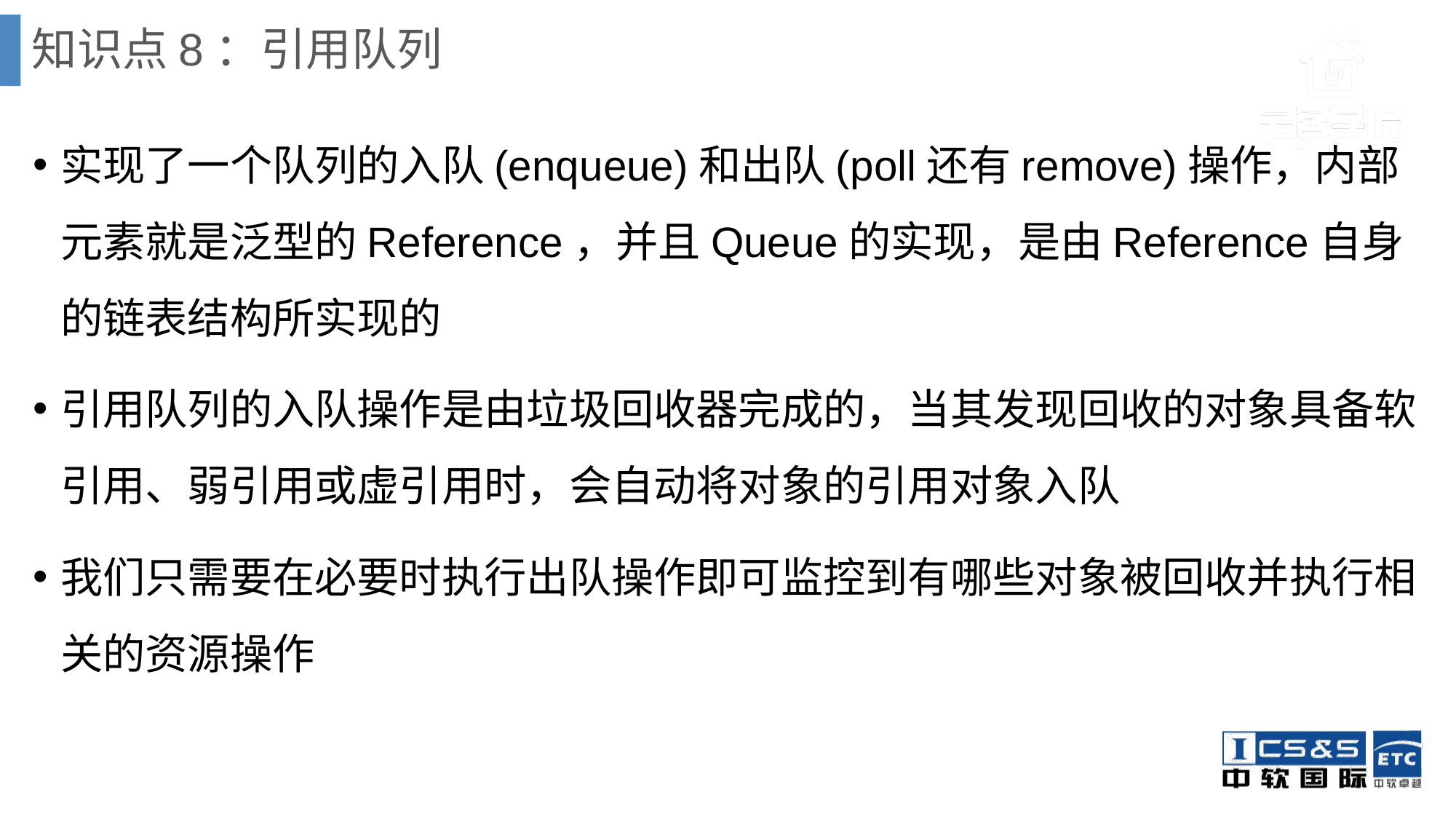

# 知识点8：引用队列
实现了一个队列的入队(enqueue)和出队(poll还有remove)操作，内部元素就是泛型的Reference，并且Queue的实现，是由Reference自身的链表结构所实现的
引用队列的入队操作是由垃圾回收器完成的，当其发现回收的对象具备软引用、弱引用或虚引用时，会自动将对象的引用对象入队
我们只需要在必要时执行出队操作即可监控到有哪些对象被回收并执行相关的资源操作